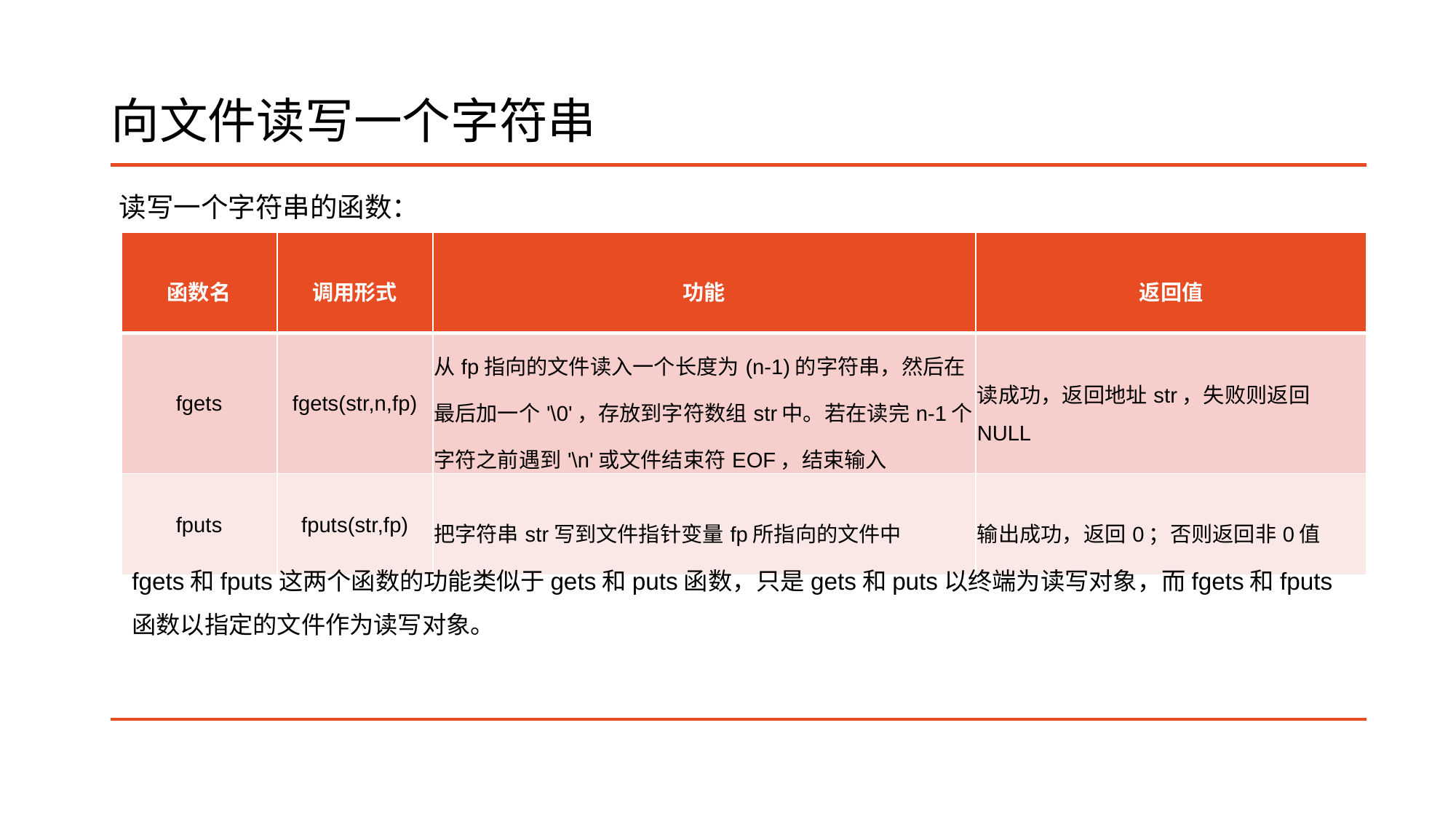

# 向文件读写一个字符串
读写一个字符串的函数：
| 函数名 | 调用形式 | 功能 | 返回值 |
| --- | --- | --- | --- |
| fgets | fgets(str,n,fp) | 从fp指向的文件读入一个长度为(n-1)的字符串，然后在最后加一个'\0'，存放到字符数组str中。若在读完n-1个字符之前遇到'\n'或文件结束符EOF，结束输入 | 读成功，返回地址str，失败则返回NULL |
| fputs | fputs(str,fp) | 把字符串str写到文件指针变量fp所指向的文件中 | 输出成功，返回0；否则返回非0值 |
fgets和fputs这两个函数的功能类似于gets和puts函数，只是gets和puts以终端为读写对象，而fgets和fputs函数以指定的文件作为读写对象。